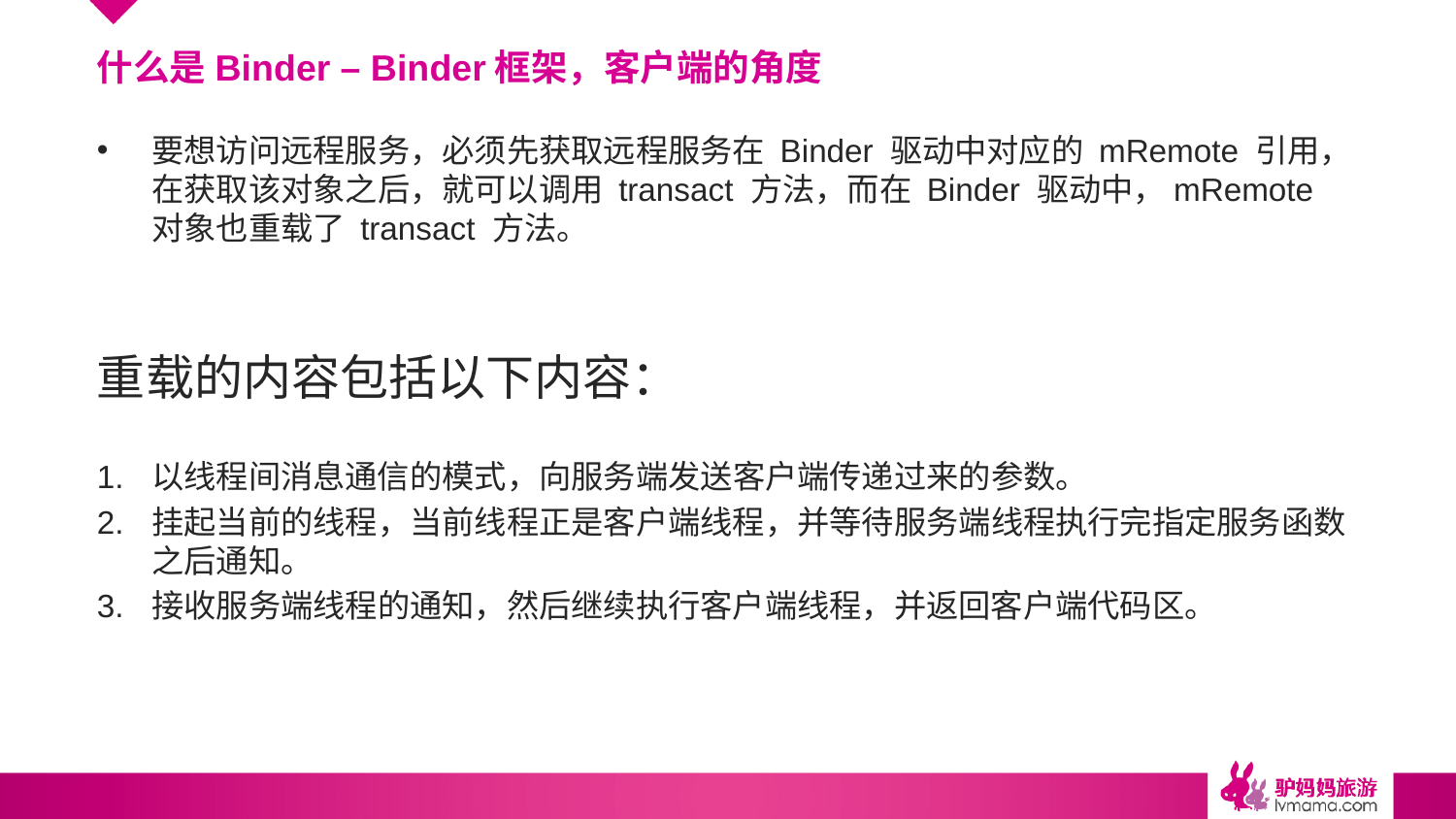

# 什么是Binder – Binder框架，客户端的角度
要想访问远程服务，必须先获取远程服务在 Binder 驱动中对应的 mRemote 引用，在获取该对象之后，就可以调用 transact 方法，而在 Binder 驱动中，mRemote 对象也重载了 transact 方法。

重载的内容包括以下内容：

以线程间消息通信的模式，向服务端发送客户端传递过来的参数。
挂起当前的线程，当前线程正是客户端线程，并等待服务端线程执行完指定服务函数之后通知。
接收服务端线程的通知，然后继续执行客户端线程，并返回客户端代码区。